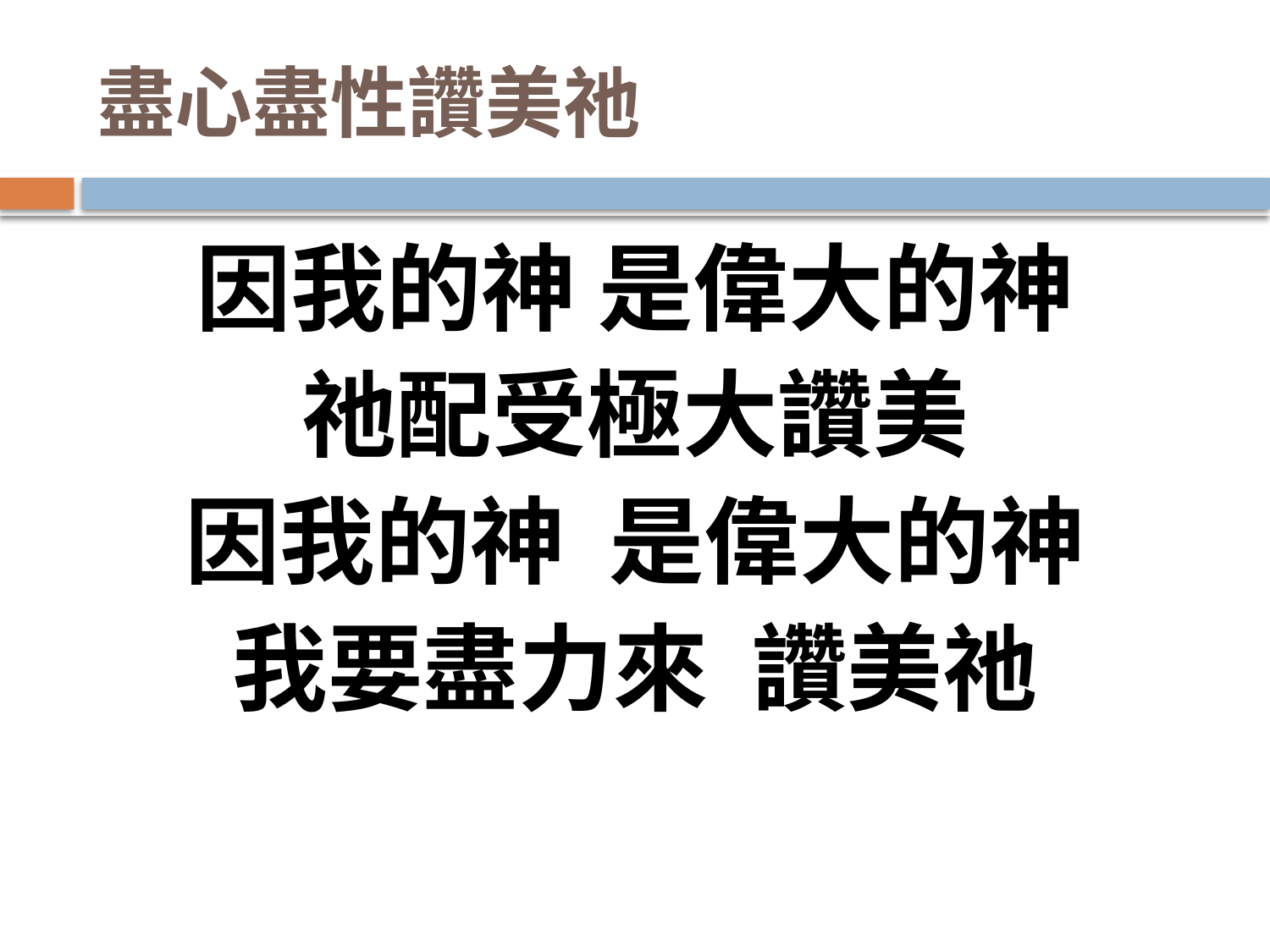

# 盡心盡性讚美祂
因我的神 是偉大的神
祂配受極大讚美
因我的神  是偉大的神
我要盡力來  讚美祂